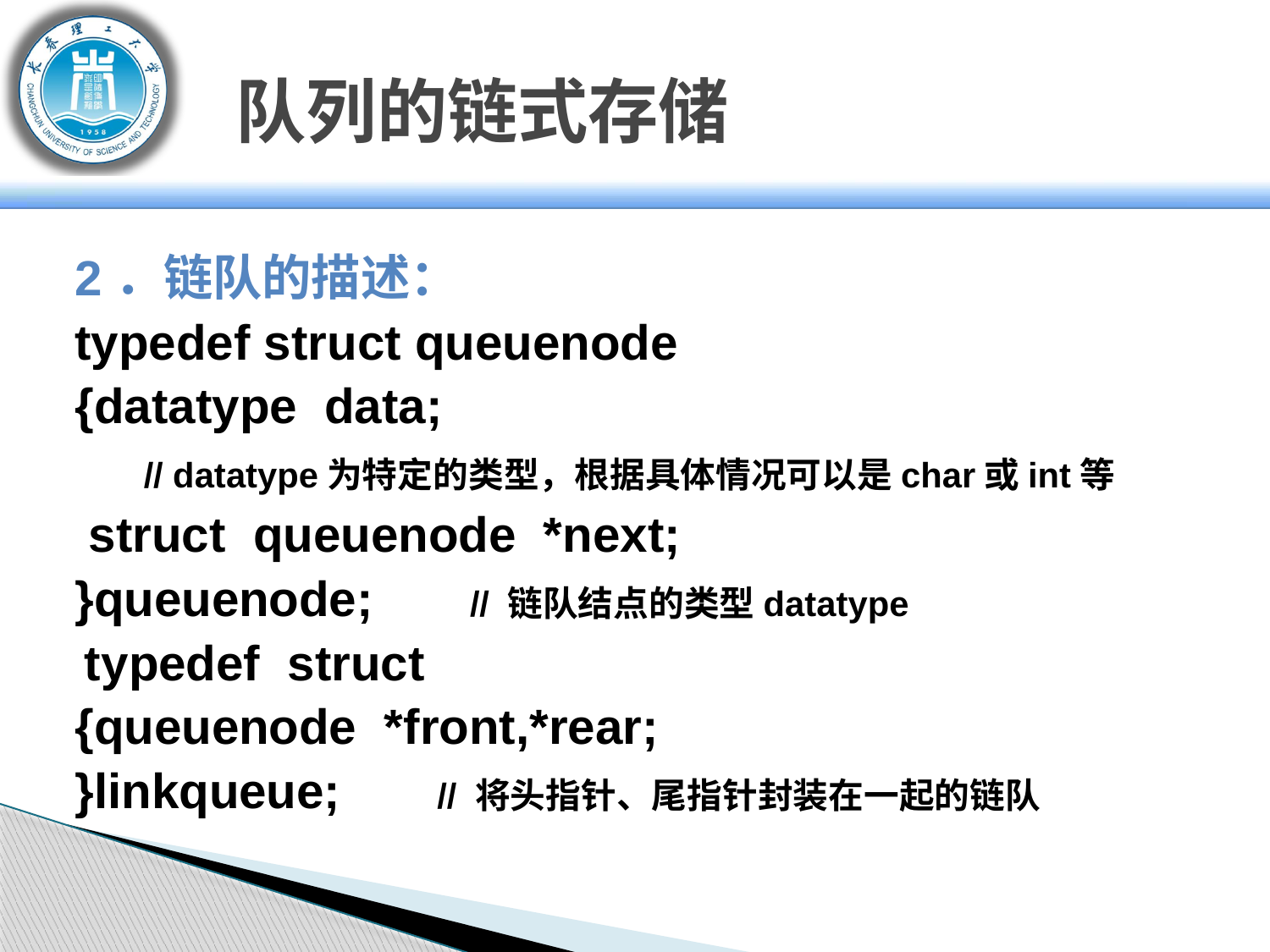

# 队列的链式存储

2．链队的描述：
typedef struct queuenode
{datatype  data;
     // datatype为特定的类型，根据具体情况可以是char或int等
 struct  queuenode  *next;
}queuenode;       // 链队结点的类型datatype
 typedef  struct
{queuenode  *front,*rear;
}linkqueue;       // 将头指针、尾指针封装在一起的链队